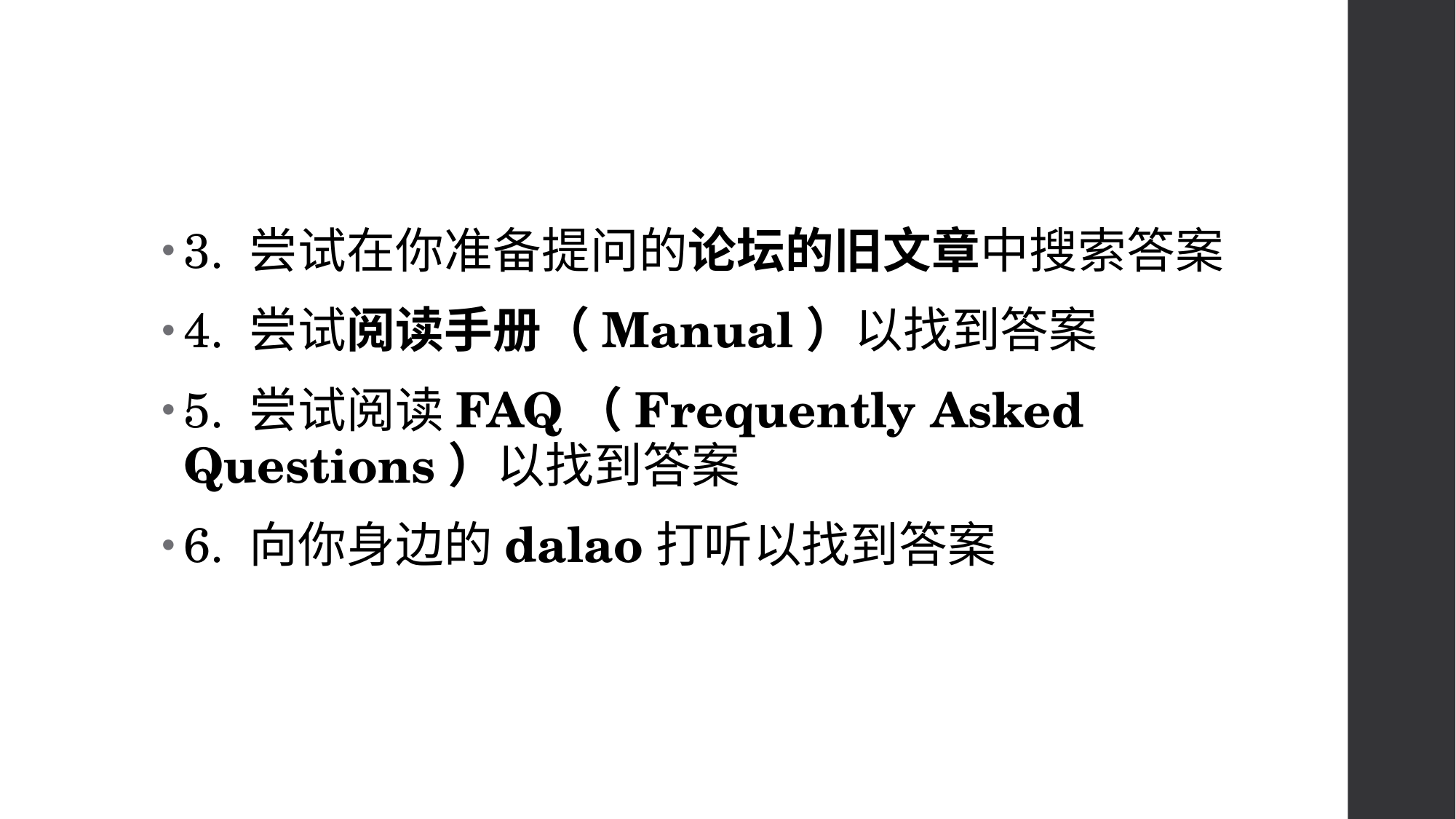

#
3. 尝试在你准备提问的论坛的旧文章中搜索答案
4. 尝试阅读手册（Manual）以找到答案
5. 尝试阅读FAQ（Frequently Asked Questions）以找到答案
6. 向你身边的dalao打听以找到答案